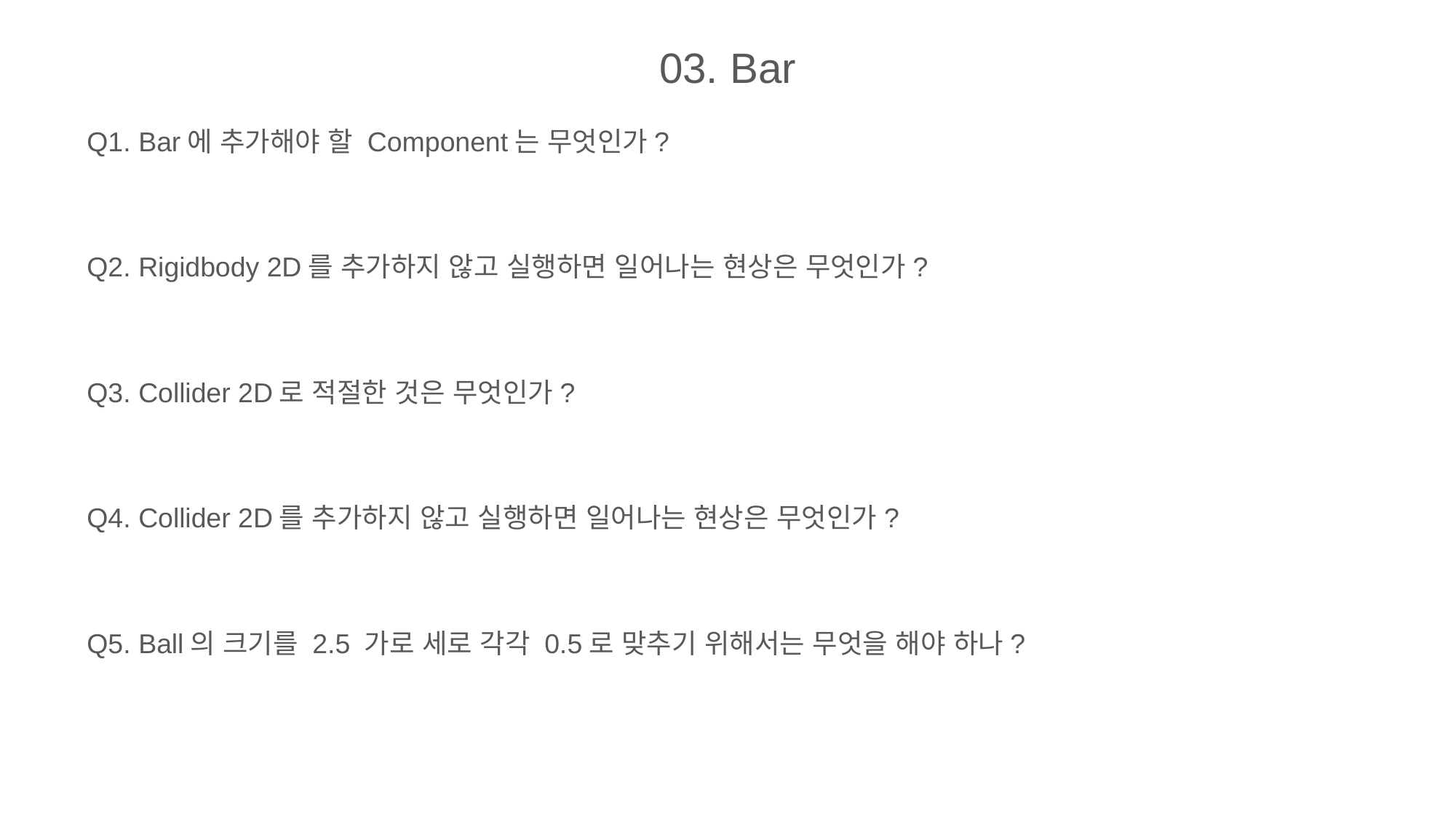

# 03. Bar
Q1. Bar에 추가해야 할 Component는 무엇인가?

Q2. Rigidbody 2D를 추가하지 않고 실행하면 일어나는 현상은 무엇인가?

Q3. Collider 2D로 적절한 것은 무엇인가?

Q4. Collider 2D를 추가하지 않고 실행하면 일어나는 현상은 무엇인가?

Q5. Ball의 크기를 2.5 가로 세로 각각 0.5로 맞추기 위해서는 무엇을 해야 하나?